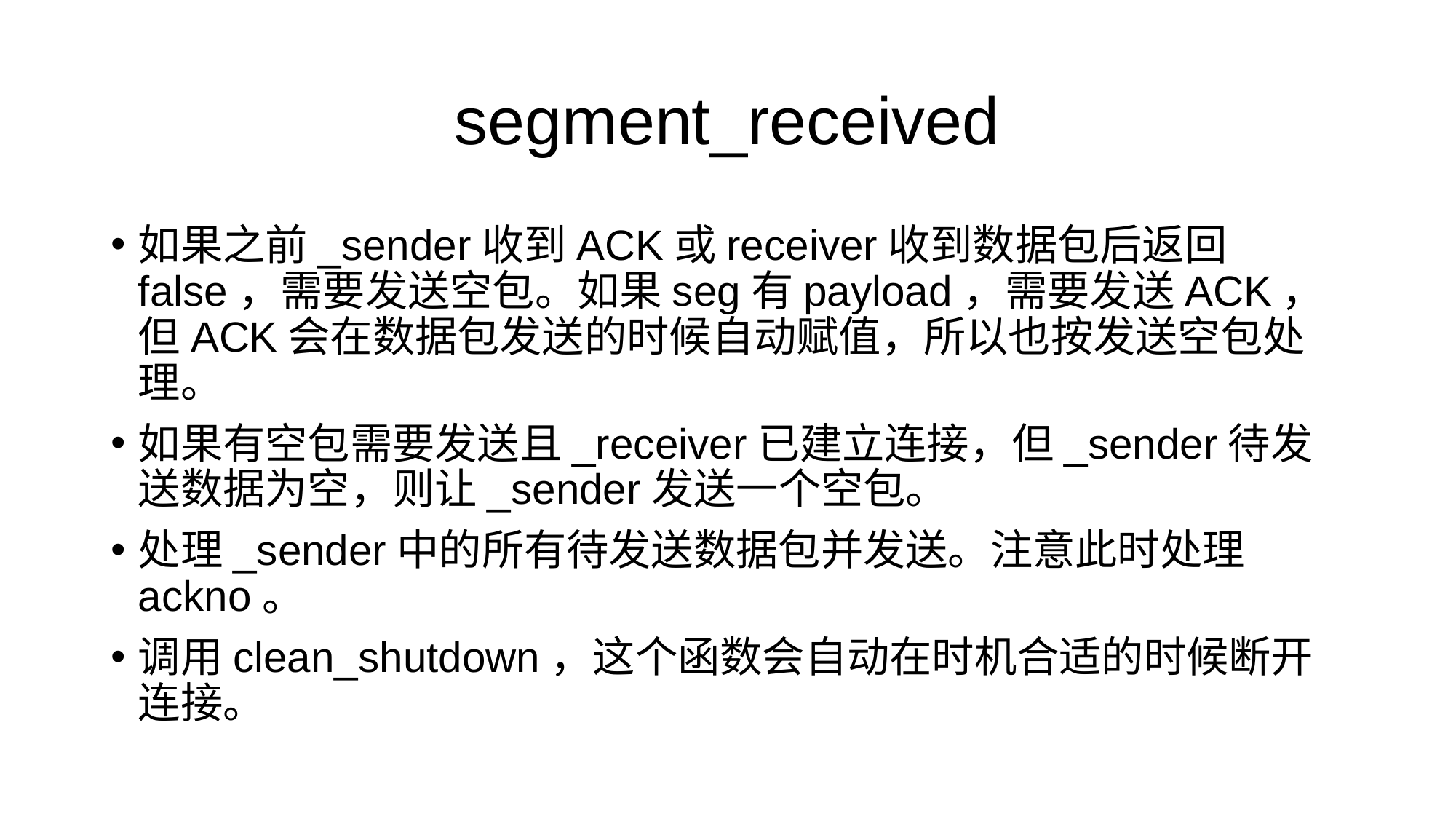

# segment_received
如果之前_sender收到ACK或receiver收到数据包后返回false，需要发送空包。如果seg有payload，需要发送ACK，但ACK会在数据包发送的时候自动赋值，所以也按发送空包处理。
如果有空包需要发送且_receiver已建立连接，但_sender待发送数据为空，则让_sender发送一个空包。
处理_sender中的所有待发送数据包并发送。注意此时处理ackno。
调用clean_shutdown，这个函数会自动在时机合适的时候断开连接。